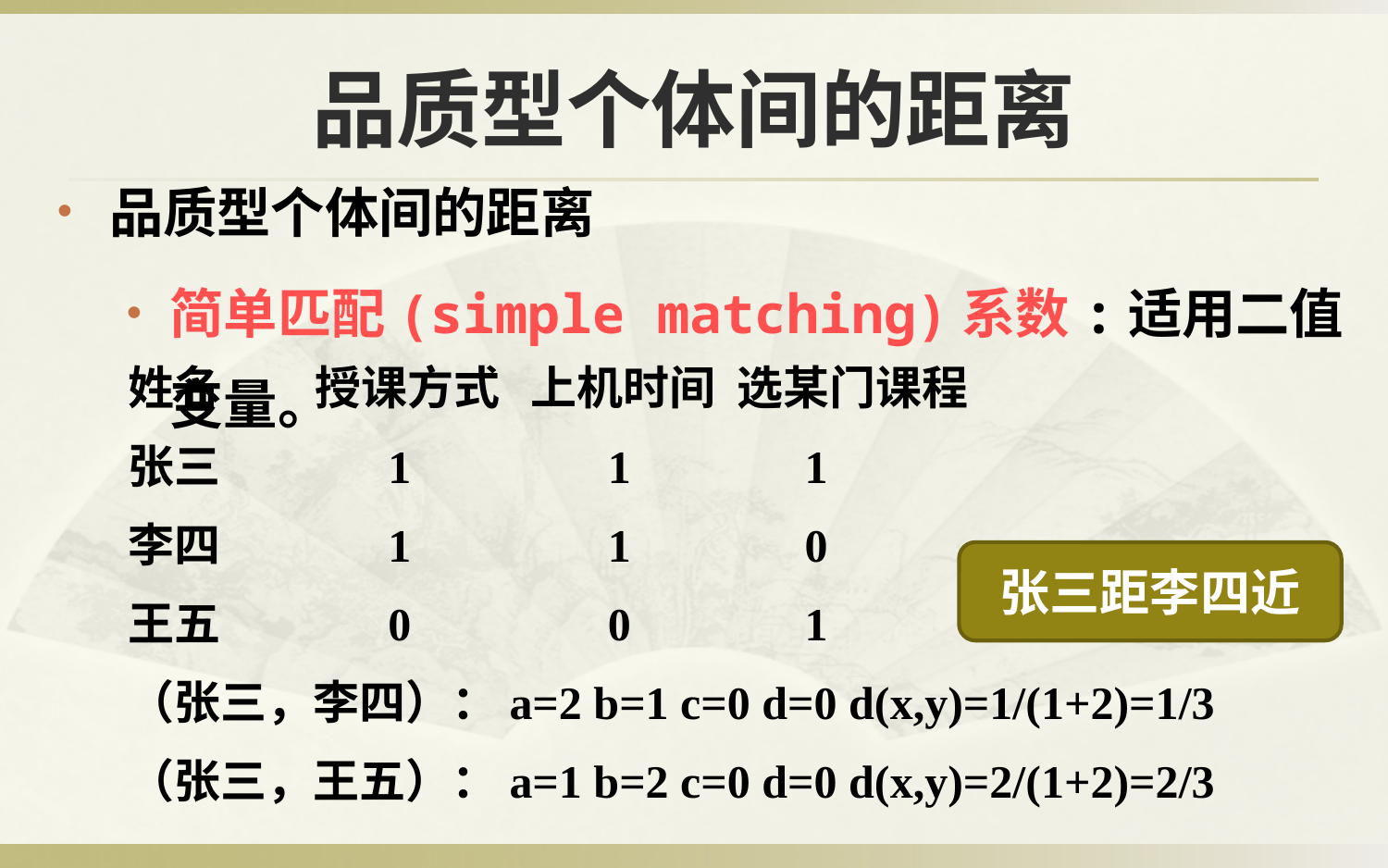

# 品质型个体间的距离
品质型个体间的距离
简单匹配(simple matching)系数:适用二值变量。

姓名         授课方式   上机时间  选某门课程
张三               1                 1               1
李四               1                 1               0
王五               0                 0               1
（张三，李四）：a=2 b=1 c=0 d=0 d(x,y)=1/(1+2)=1/3
（张三，王五）：a=1 b=2 c=0 d=0 d(x,y)=2/(1+2)=2/3
张三距李四近